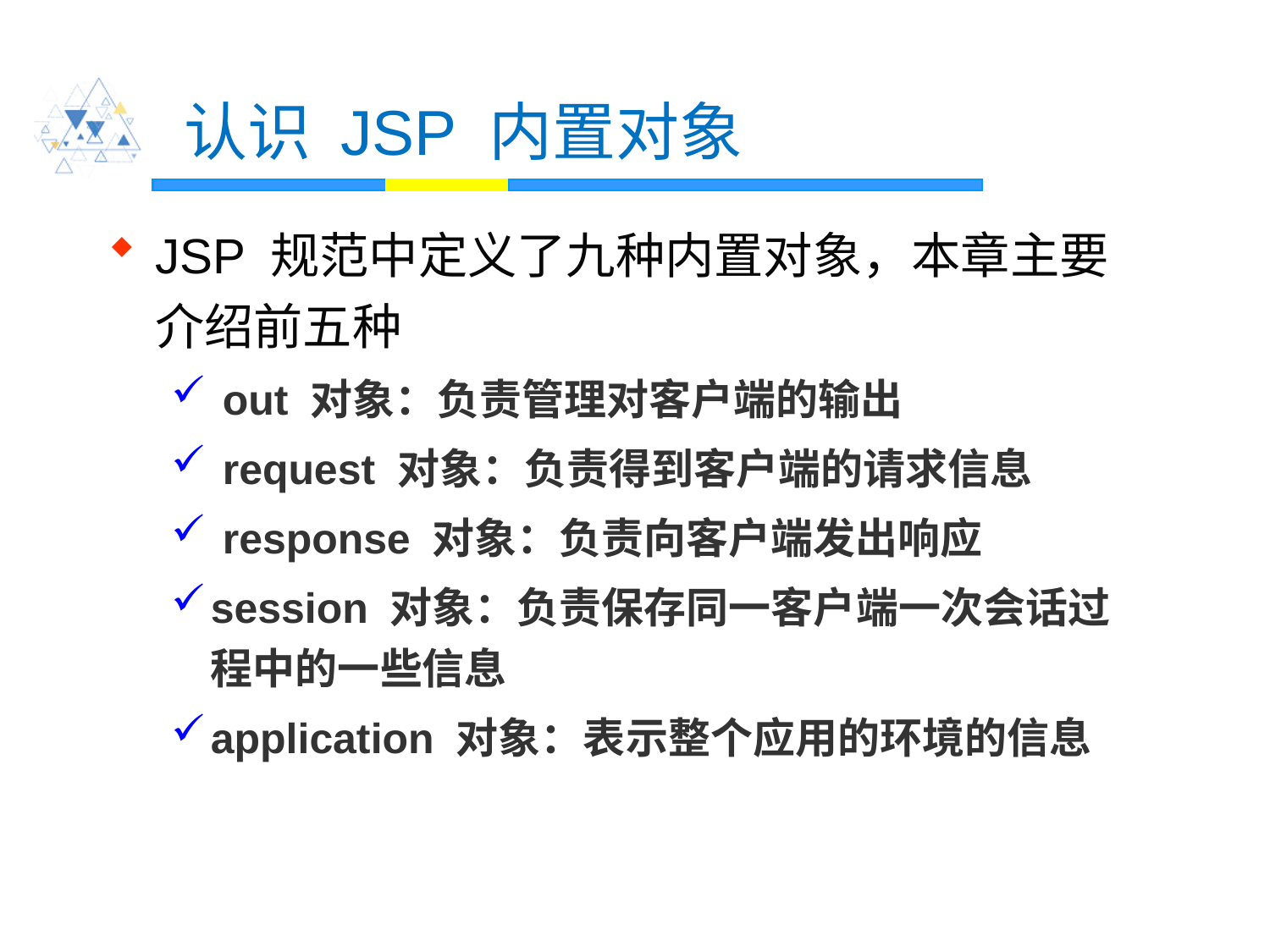

# 认识 JSP 内置对象
JSP 规范中定义了九种内置对象，本章主要介绍前五种
 out 对象：负责管理对客户端的输出
 request 对象：负责得到客户端的请求信息
 response 对象：负责向客户端发出响应
session 对象：负责保存同一客户端一次会话过程中的一些信息
application 对象：表示整个应用的环境的信息